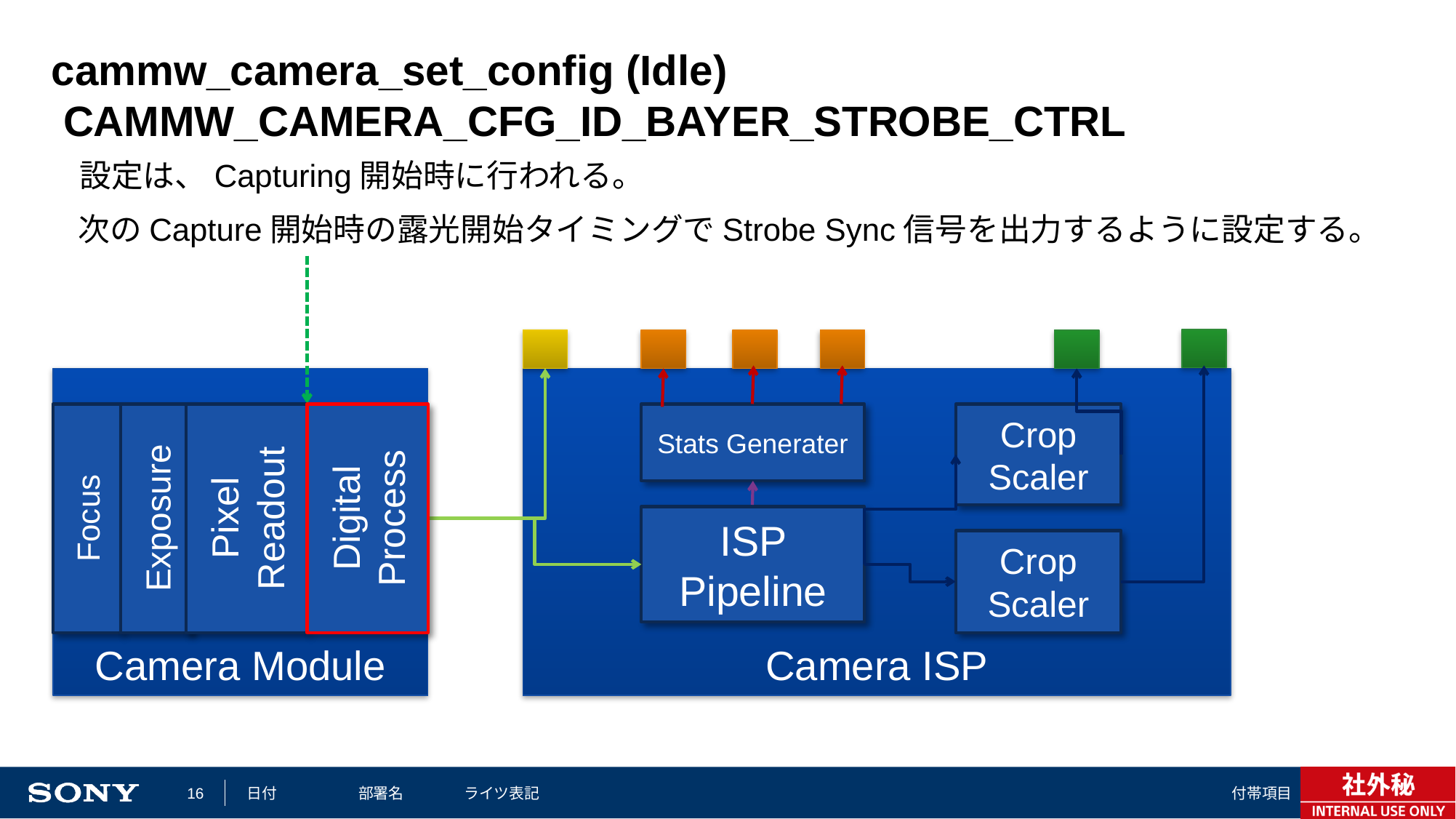

# cammw_camera_set_config (Idle) CAMMW_CAMERA_CFG_ID_BAYER_STROBE_CTRL
設定は、Capturing開始時に行われる。
次のCapture開始時の露光開始タイミングでStrobe Sync信号を出力するように設定する。

Camera ISP
Camera Module
Crop
Scaler
Digital Process
Focus
Exposure
Pixel Readout
Stats Generater
ISP Pipeline
Crop
Scaler